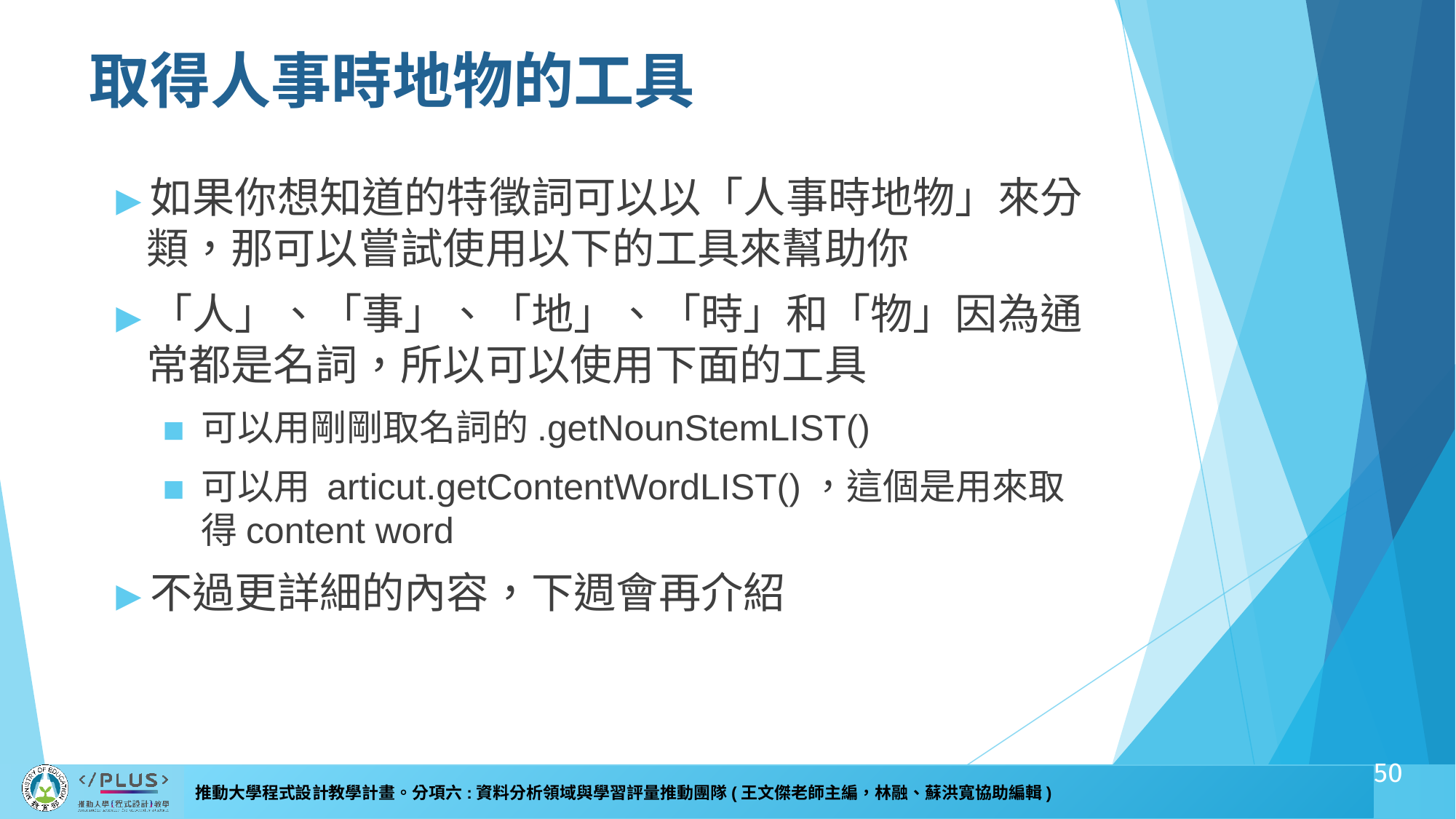

# 取得人事時地物的工具
如果你想知道的特徵詞可以以「人事時地物」來分類，那可以嘗試使用以下的工具來幫助你
「人」、「事」、「地」、「時」和「物」因為通常都是名詞，所以可以使用下面的工具
可以用剛剛取名詞的.getNounStemLIST()
可以用 articut.getContentWordLIST()，這個是用來取得content word
不過更詳細的內容，下週會再介紹
50
推動大學程式設計教學計畫。分項六:資料分析領域與學習評量推動團隊(王文傑老師主編，林融、蘇洪寬協助編輯)